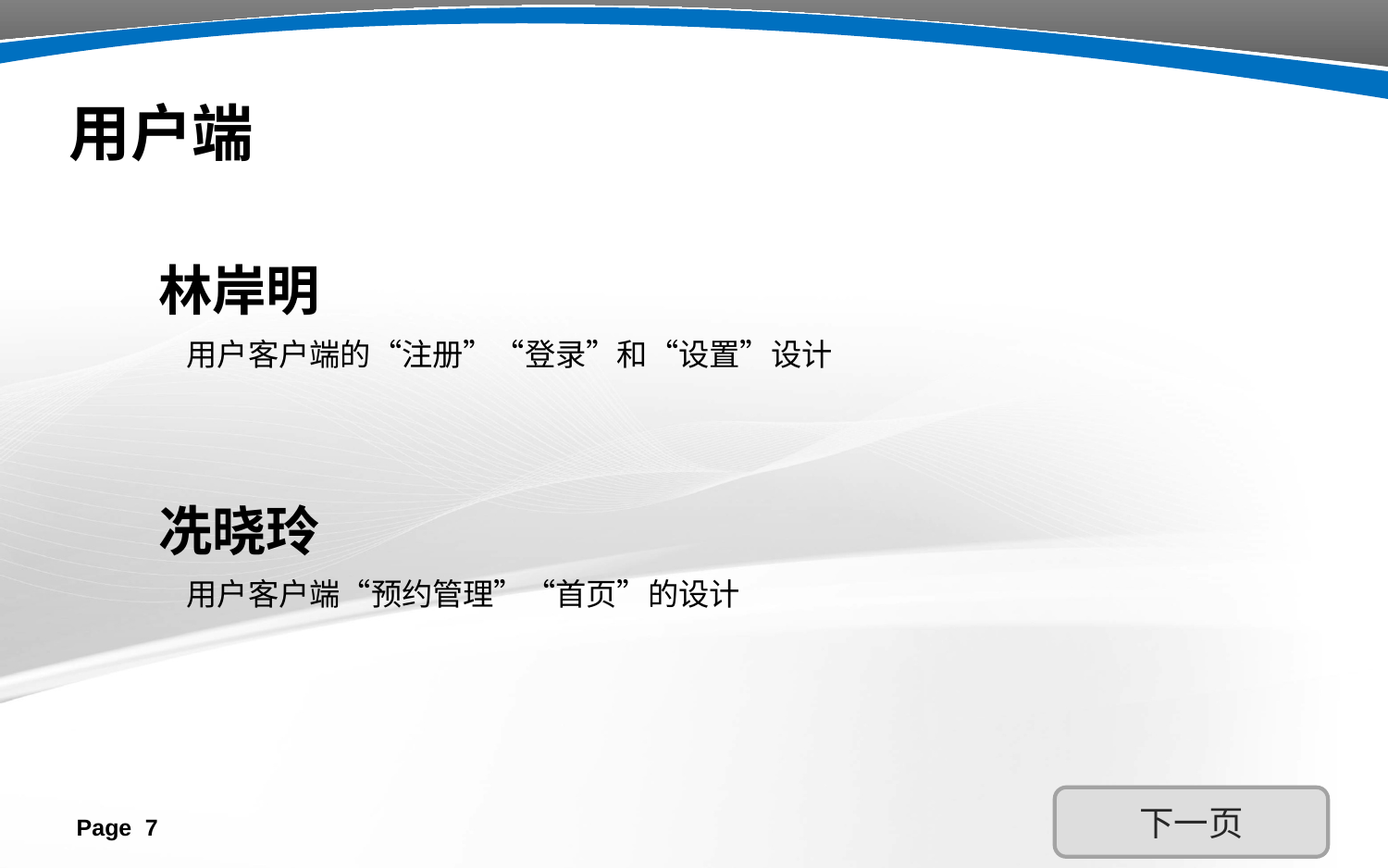

# 用户端
林岸明
   用户客户端的“注册”“登录”和“设置”设计

冼晓玲
   用户客户端“预约管理”“首页”的设计
下一页
Page  7